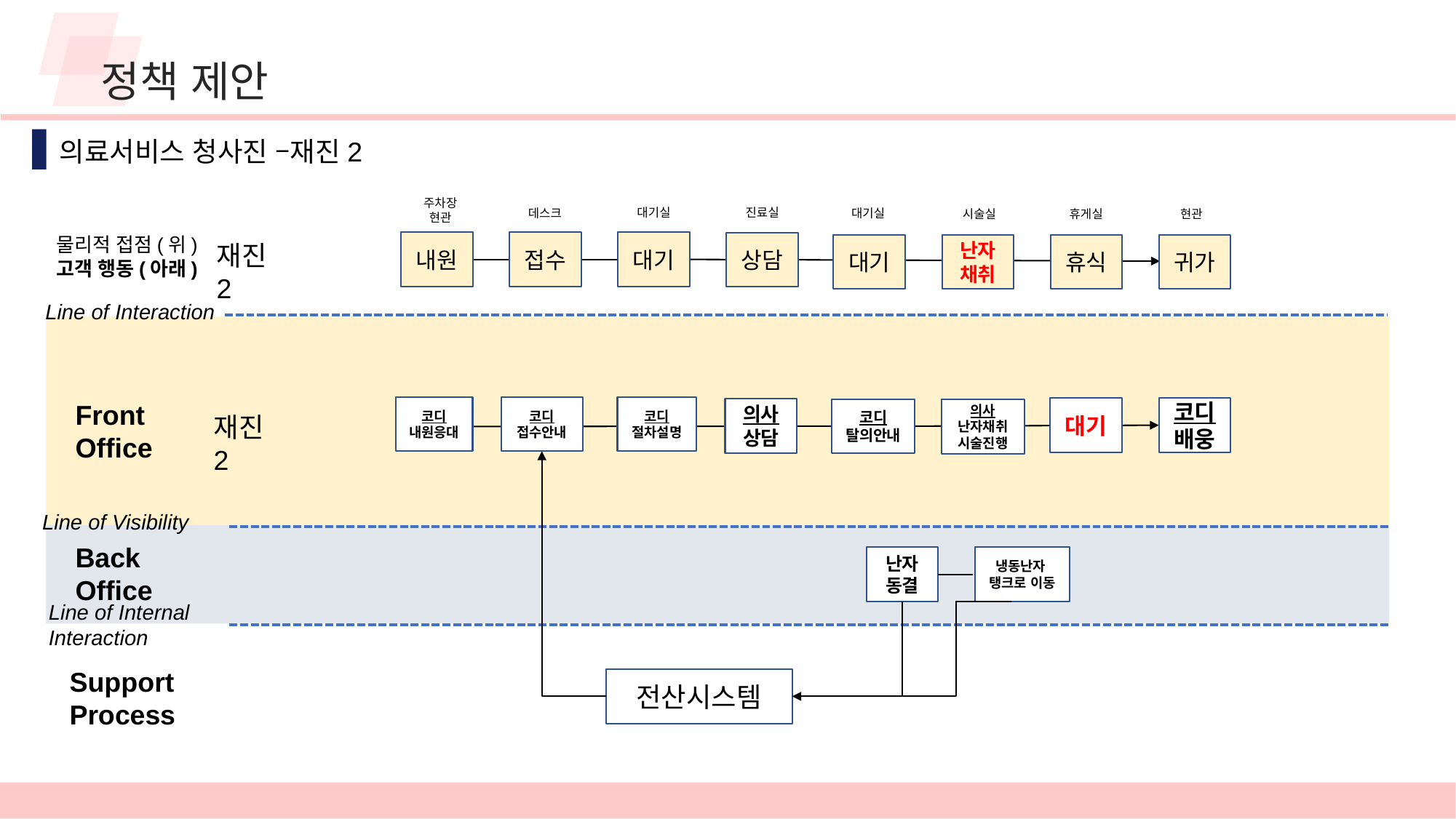

정책 제안

의료서비스 청사진 –재진2
주차장
현관
진료실
대기실
대기실
데스크
시술실
휴게실
현관
물리적 접점(위)
고객 행동(아래)
내원
접수
대기
재진2
상담
대기
난자
채취
휴식
귀가
Line of Interaction

Front
Office
코디
내원응대
코디
접수안내
코디
절차설명
대기
코디
배웅
의사
상담
코디
탈의안내
의사
난자채취
시술진행
재진2
Line of Visibility

Back
Office
난자 동결
냉동난자
탱크로 이동
Line of Internal
Interaction
Support
Process
전산시스템